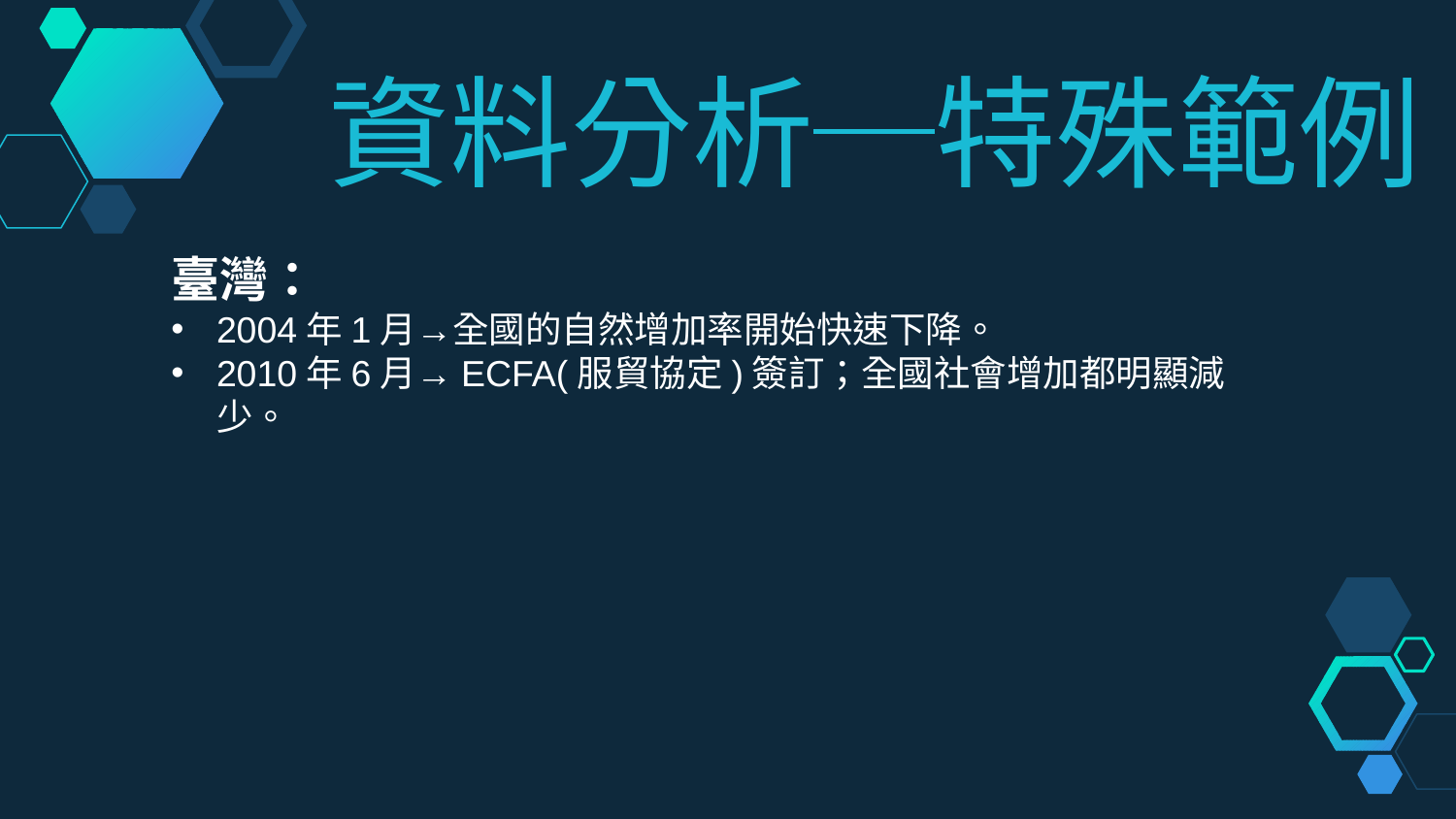

資料分析─特殊範例
臺灣：
2004年1月→全國的自然增加率開始快速下降。
2010年6月→ECFA(服貿協定)簽訂；全國社會增加都明顯減少。